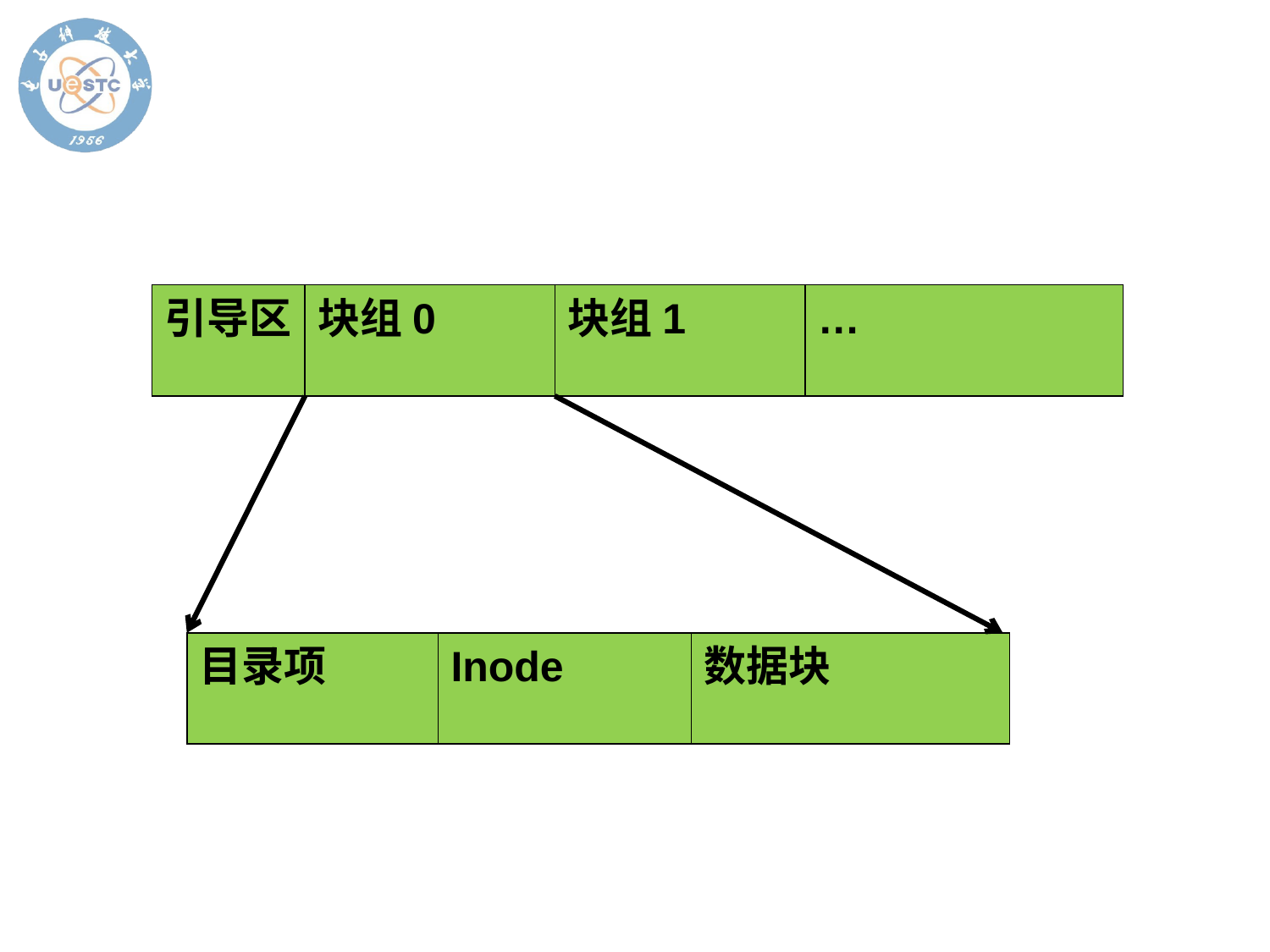

引导区
块组0
块组1
…
目录项
Inode
数据块